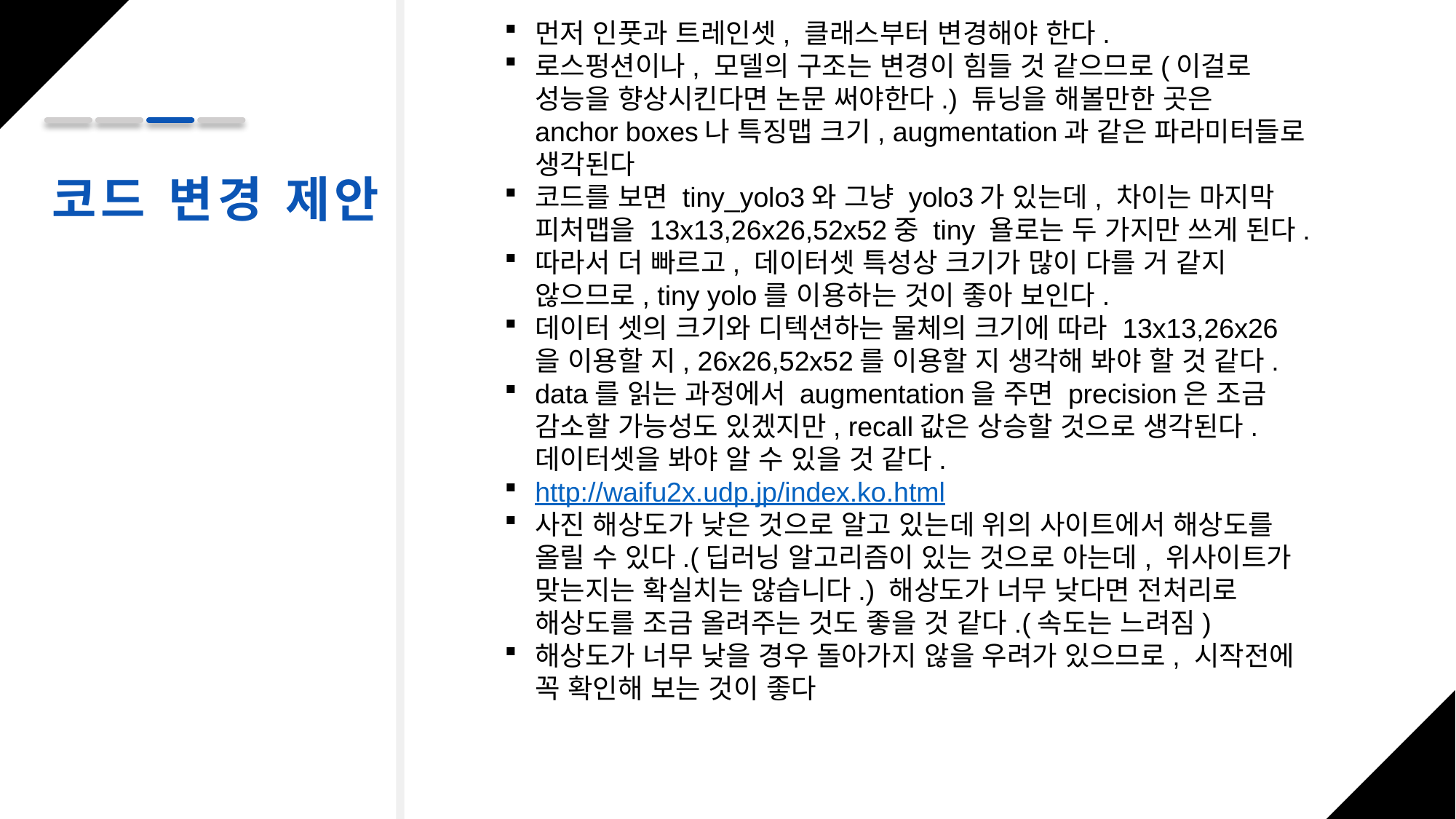

먼저 인풋과 트레인셋, 클래스부터 변경해야 한다.
로스펑션이나, 모델의 구조는 변경이 힘들 것 같으므로(이걸로 성능을 향상시킨다면 논문 써야한다.) 튜닝을 해볼만한 곳은 anchor boxes나 특징맵 크기, augmentation과 같은 파라미터들로 생각된다
코드를 보면 tiny_yolo3와 그냥 yolo3가 있는데, 차이는 마지막 피처맵을 13x13,26x26,52x52중 tiny 욜로는 두 가지만 쓰게 된다.
따라서 더 빠르고, 데이터셋 특성상 크기가 많이 다를 거 같지 않으므로, tiny yolo를 이용하는 것이 좋아 보인다.
데이터 셋의 크기와 디텍션하는 물체의 크기에 따라 13x13,26x26을 이용할 지, 26x26,52x52를 이용할 지 생각해 봐야 할 것 같다.
data를 읽는 과정에서 augmentation을 주면 precision은 조금 감소할 가능성도 있겠지만, recall값은 상승할 것으로 생각된다. 데이터셋을 봐야 알 수 있을 것 같다.
http://waifu2x.udp.jp/index.ko.html
사진 해상도가 낮은 것으로 알고 있는데 위의 사이트에서 해상도를 올릴 수 있다.(딥러닝 알고리즘이 있는 것으로 아는데, 위사이트가 맞는지는 확실치는 않습니다.) 해상도가 너무 낮다면 전처리로 해상도를 조금 올려주는 것도 좋을 것 같다.(속도는 느려짐)
해상도가 너무 낮을 경우 돌아가지 않을 우려가 있으므로, 시작전에 꼭 확인해 보는 것이 좋다
코드 변경 제안